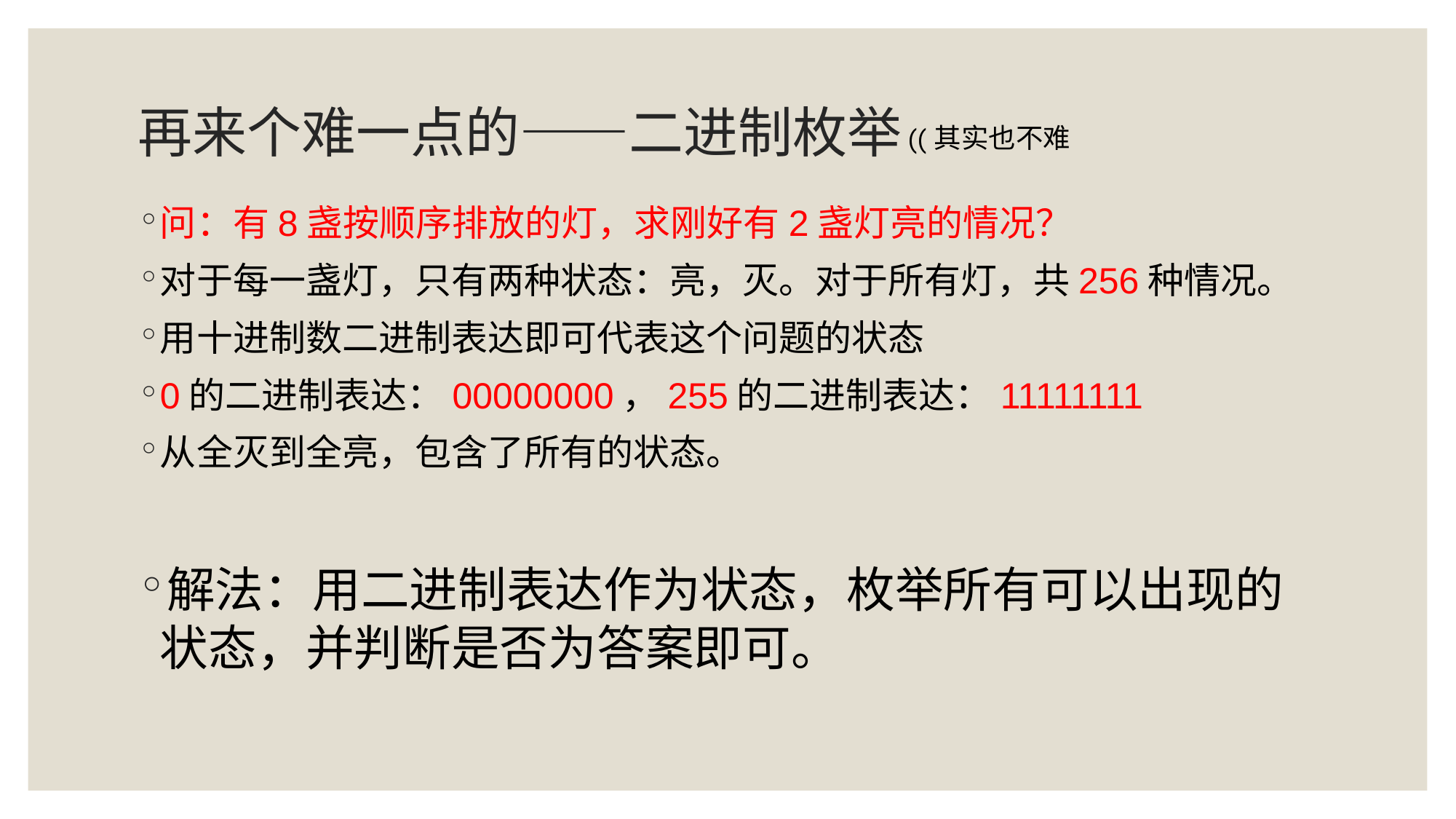

# 再来个难一点的——二进制枚举
((其实也不难
问：有8盏按顺序排放的灯，求刚好有2盏灯亮的情况？
对于每一盏灯，只有两种状态：亮，灭。对于所有灯，共256种情况。
用十进制数二进制表达即可代表这个问题的状态
0的二进制表达：00000000，255的二进制表达：11111111
从全灭到全亮，包含了所有的状态。

解法：用二进制表达作为状态，枚举所有可以出现的状态，并判断是否为答案即可。